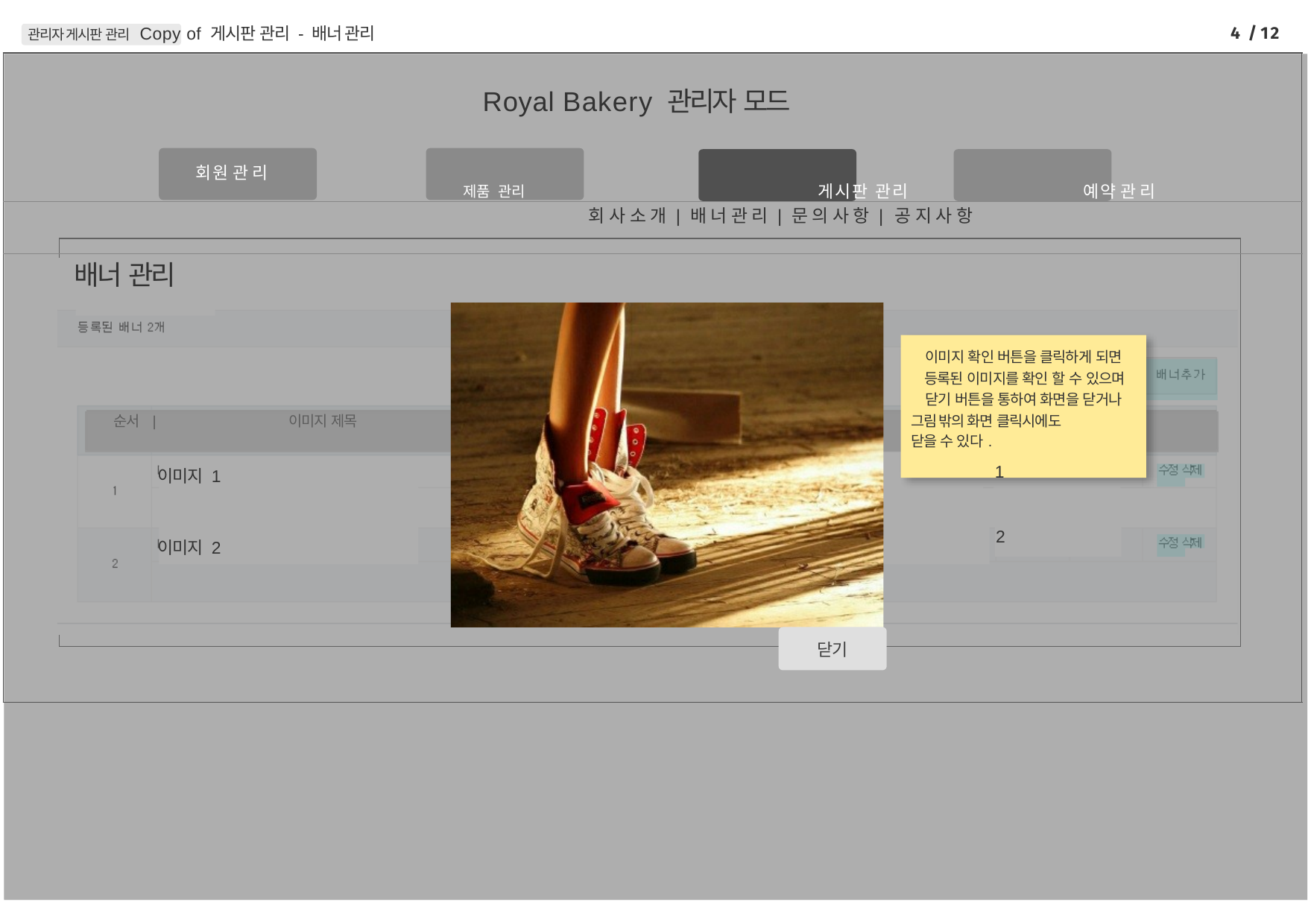

4 / 12
관리자 게시판 관리  Copy of 게시판 관리 - 배너 관리

| 회 원 관 리 | Royal Bakery 관리자 모드 제 품 관 리 게 시 판 관 리 예 약 관 리 |
| --- | --- |
|  | 회 사 소 개 | 배 너 관 리 | 문 의 사 항 | 공 지 사 항 |
| 배너 관리 |  |
|  | 이미지 확인 버튼을 클릭하게 되면 |
|  | 등록된 이미지를 확인 할 수 있으며 |
|  | 닫기 버튼을 통하여 화면을 닫거나 |
| 순서 | 이미지 제목 | 그림 밖의 화면 클릭시에도 |
|  | 닫을 수 있다. |
| 이미지 1 | 1 |
| 이미지 2 | 2 |
|  | 닫기 |

|	이미지 확인	|	등록일

16-09-06
이미지 확인

16-09-08
이미지 확인

|	출력 순서	|	관리